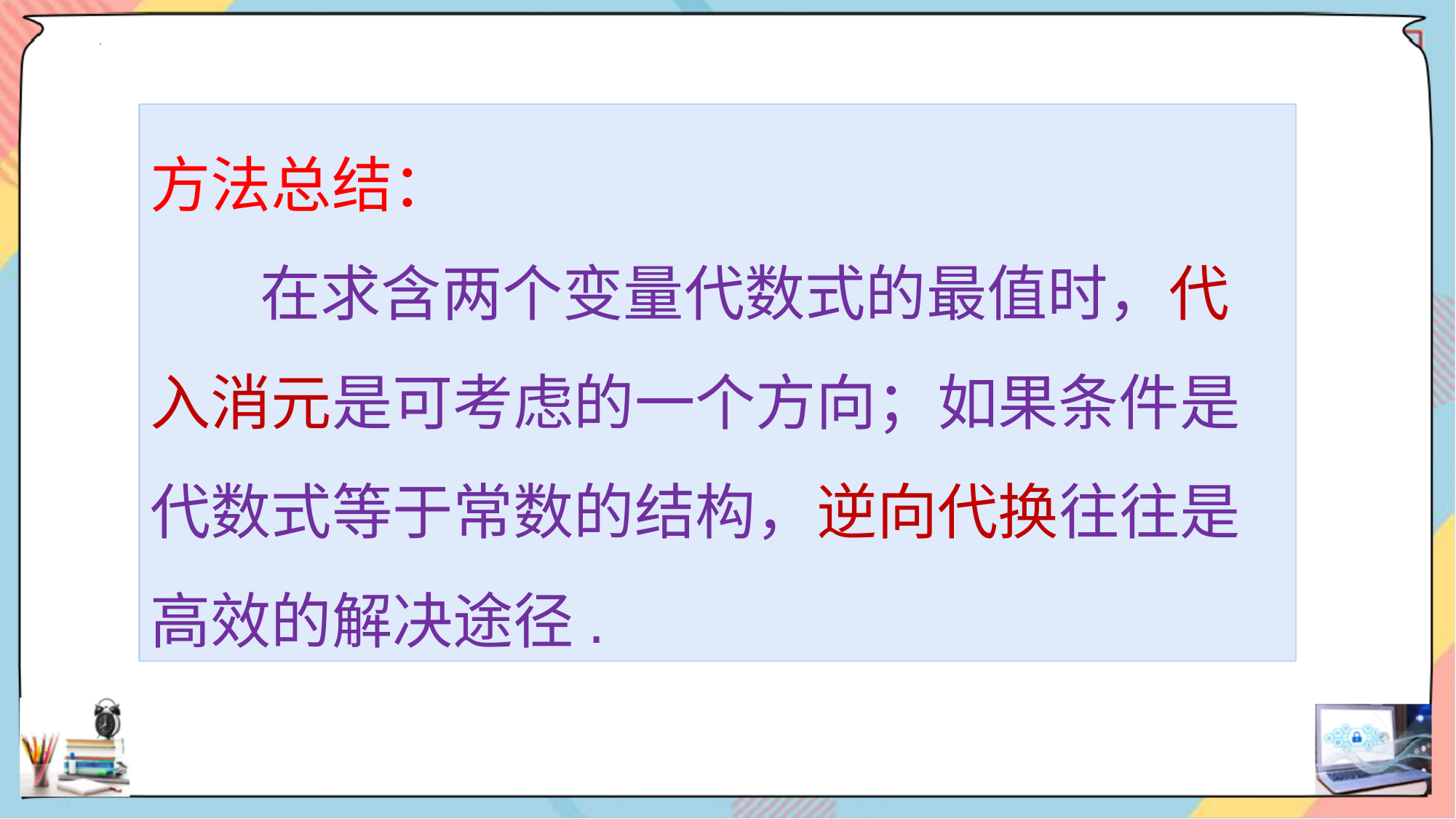

方法总结：
       在求含两个变量代数式的最值时，代入消元是可考虑的一个方向；如果条件是代数式等于常数的结构，逆向代换往往是高效的解决途径.